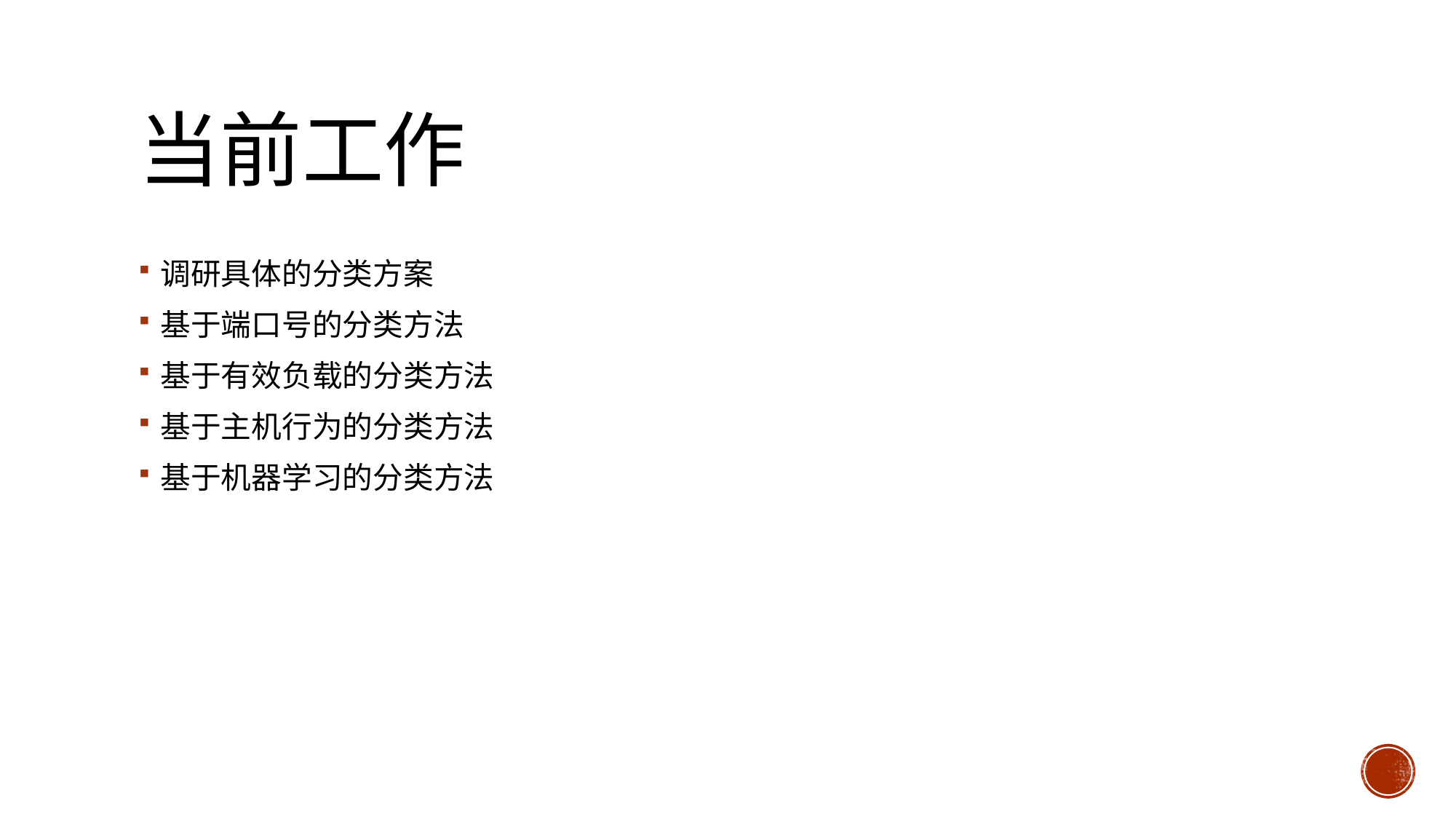

# 当前工作
调研具体的分类方案
基于端口号的分类方法
基于有效负载的分类方法
基于主机行为的分类方法
基于机器学习的分类方法